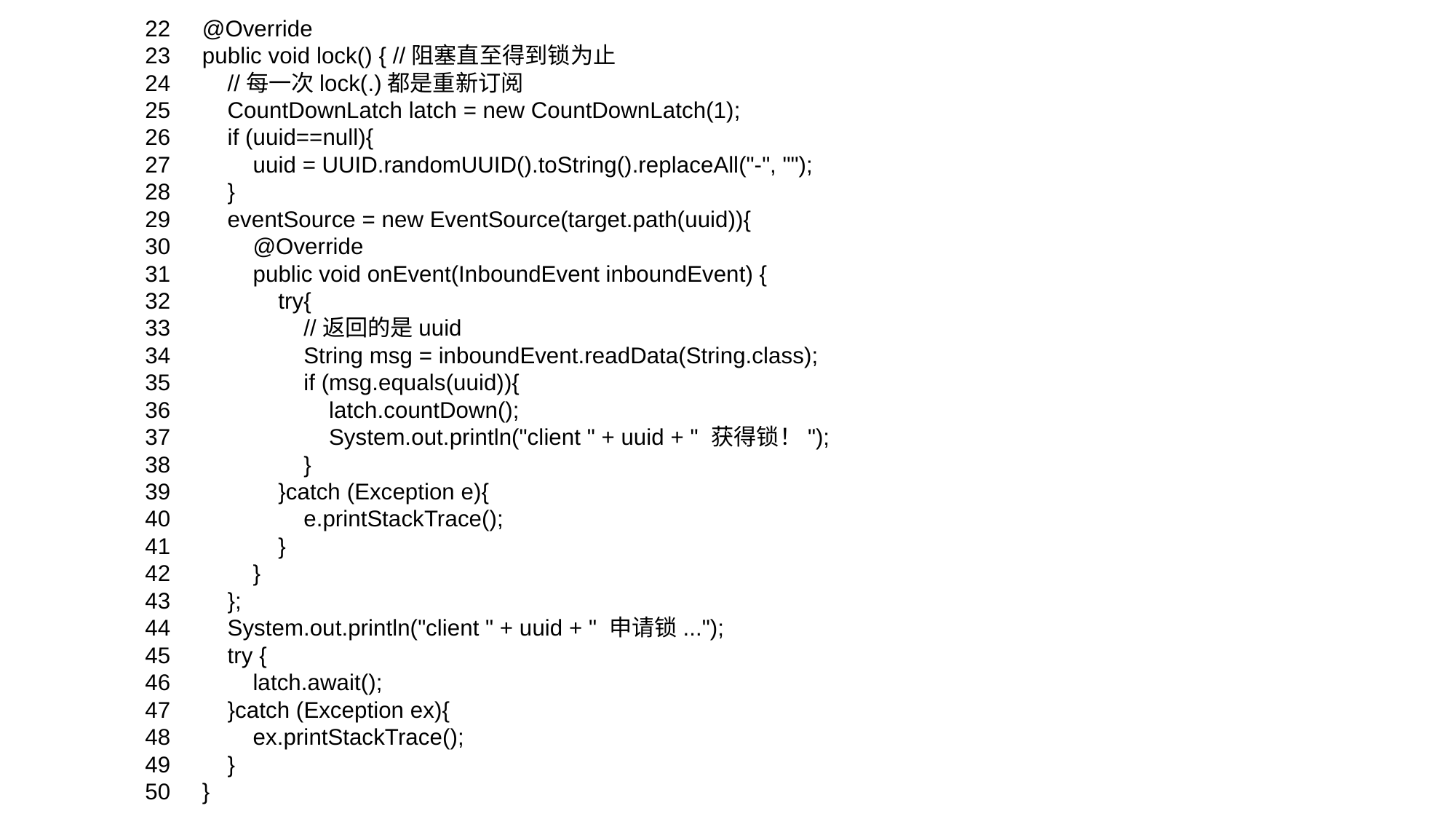

22     @Override
23     public void lock() { //阻塞直至得到锁为止
24         //每一次lock(.)都是重新订阅
25         CountDownLatch latch = new CountDownLatch(1);
26         if (uuid==null){
27             uuid = UUID.randomUUID().toString().replaceAll("-", "");
28         }
29         eventSource = new EventSource(target.path(uuid)){
30             @Override
31             public void onEvent(InboundEvent inboundEvent) {
32                 try{
33                     //返回的是uuid
34                     String msg = inboundEvent.readData(String.class);
35                     if (msg.equals(uuid)){
36                         latch.countDown();
37                         System.out.println("client " + uuid + " 获得锁！");
38                     }
39                 }catch (Exception e){
40                     e.printStackTrace();
41                 }
42             }
43         };
44         System.out.println("client " + uuid + " 申请锁...");
45         try {
46             latch.await();
47         }catch (Exception ex){
48             ex.printStackTrace();
49         }
50     }